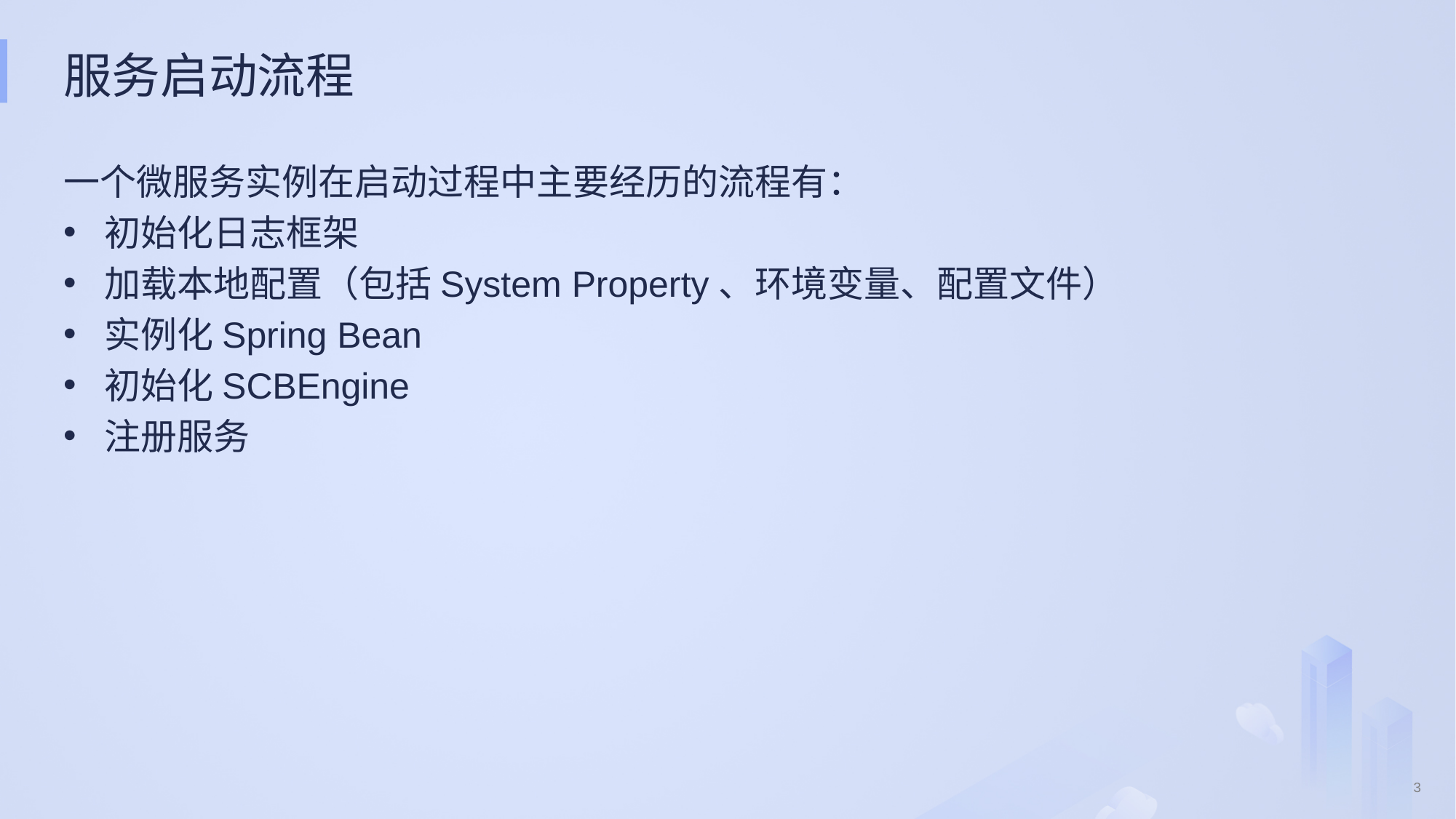

# 服务启动流程
一个微服务实例在启动过程中主要经历的流程有：
初始化日志框架
加载本地配置（包括System Property、环境变量、配置文件）
实例化Spring Bean
初始化SCBEngine
注册服务